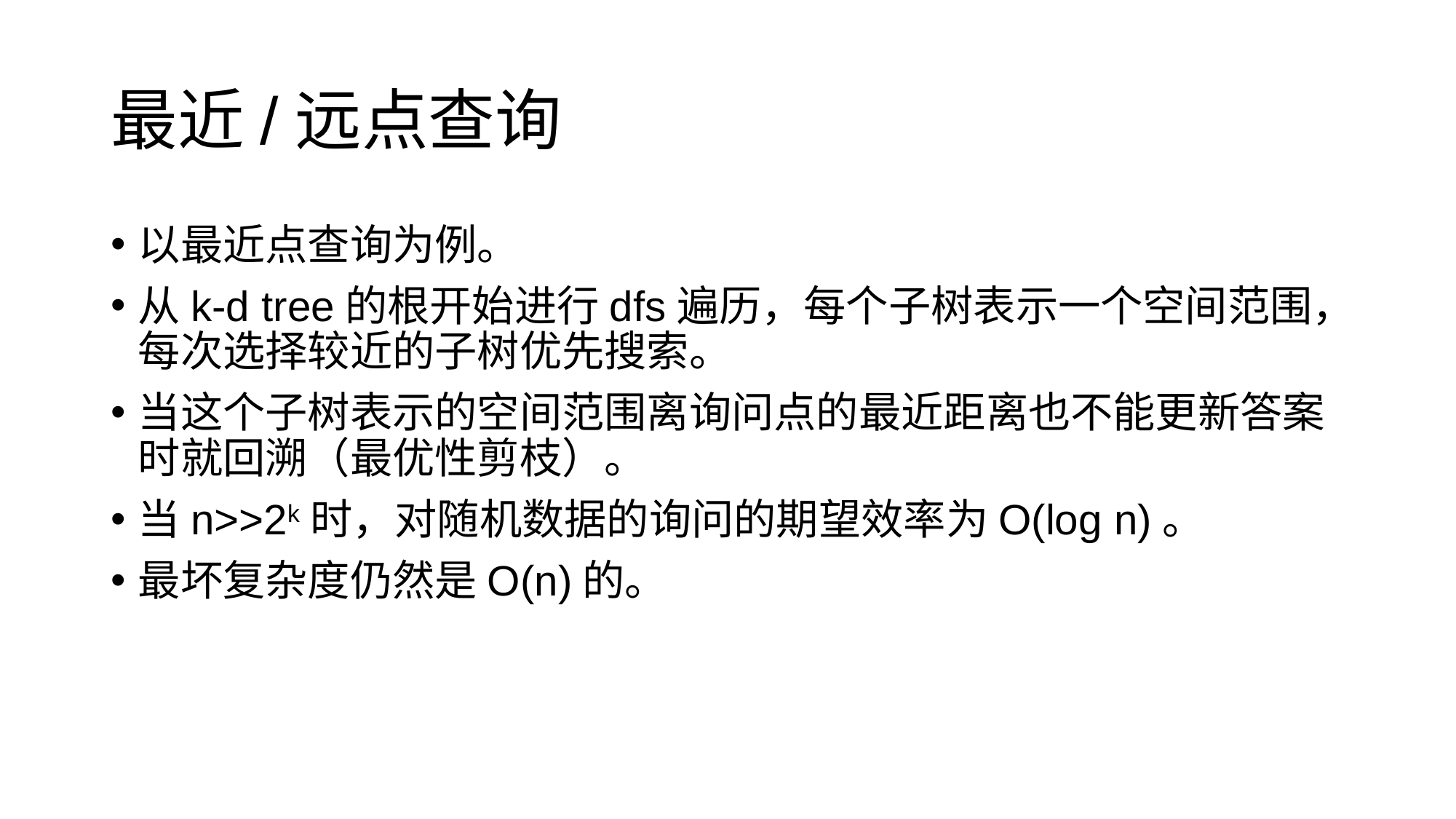

# 最近/远点查询
以最近点查询为例。
从k-d tree的根开始进行dfs遍历，每个子树表示一个空间范围，每次选择较近的子树优先搜索。
当这个子树表示的空间范围离询问点的最近距离也不能更新答案时就回溯（最优性剪枝）。
当n>>2k时，对随机数据的询问的期望效率为O(log n)。
最坏复杂度仍然是O(n)的。